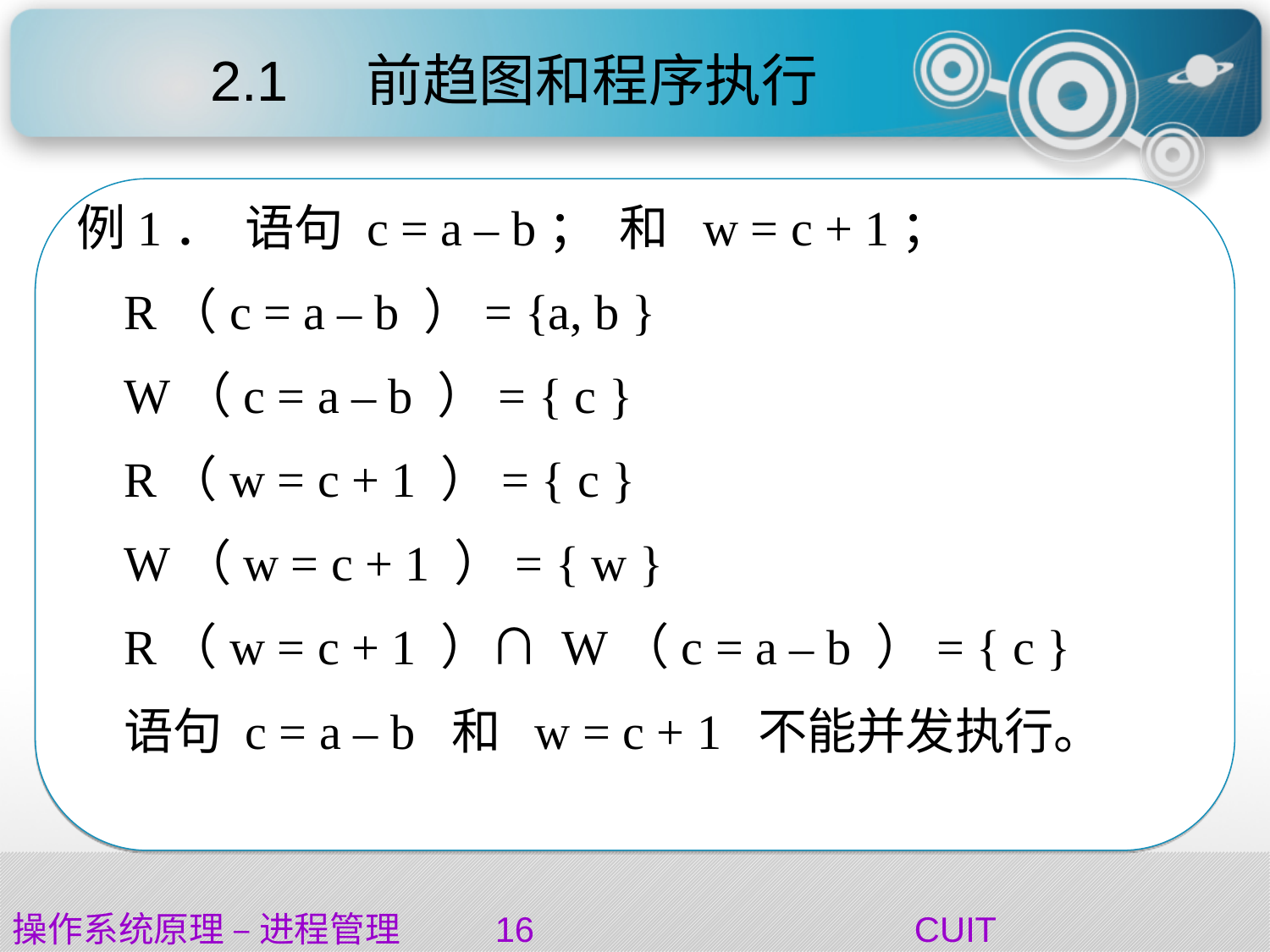

# 2.1	 前趋图和程序执行
例1．  语句 c = a – b；  和  w = c + 1；
	R（c = a – b ）= {a, b }
	W（c = a – b ）= { c }
	R（w = c + 1 ）= { c }
	W（w = c + 1 ）= { w }
	R（w = c + 1 ）∩ W（c = a – b ）= { c }
	语句 c = a – b  和  w = c + 1  不能并发执行。